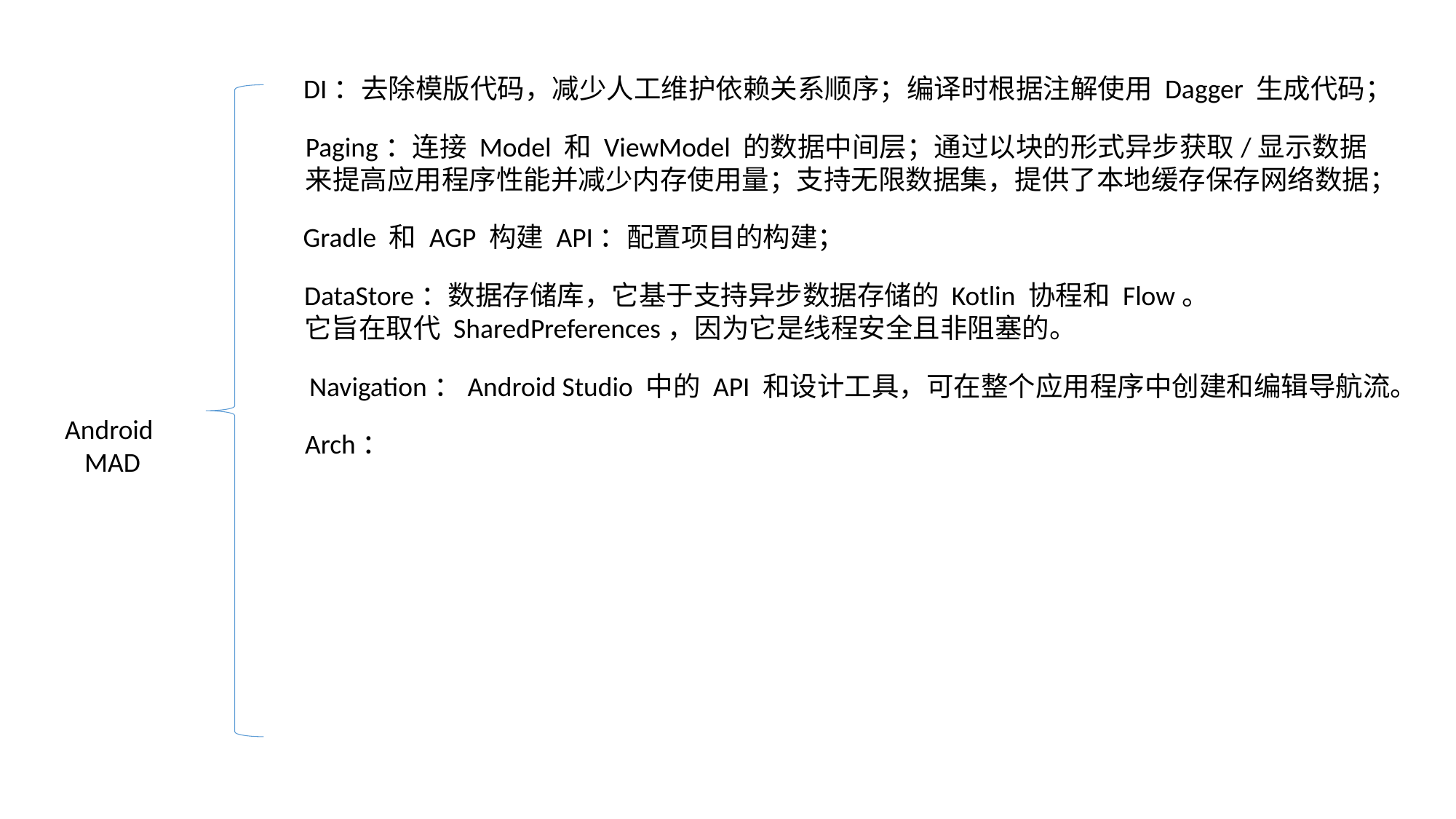

DI：去除模版代码，减少人工维护依赖关系顺序；编译时根据注解使用 Dagger 生成代码；

Paging：连接 Model 和 ViewModel 的数据中间层；通过以块的形式异步获取/显示数据
来提高应用程序性能并减少内存使用量；支持无限数据集，提供了本地缓存保存网络数据；
Gradle 和 AGP 构建 API：配置项目的构建；
DataStore：数据存储库，它基于支持异步数据存储的 Kotlin 协程和 Flow。
它旨在取代 SharedPreferences，因为它是线程安全且非阻塞的。
Navigation：Android Studio 中的 API 和设计工具，可在整个应用程序中创建和编辑导航流。
Android
MAD
Arch：